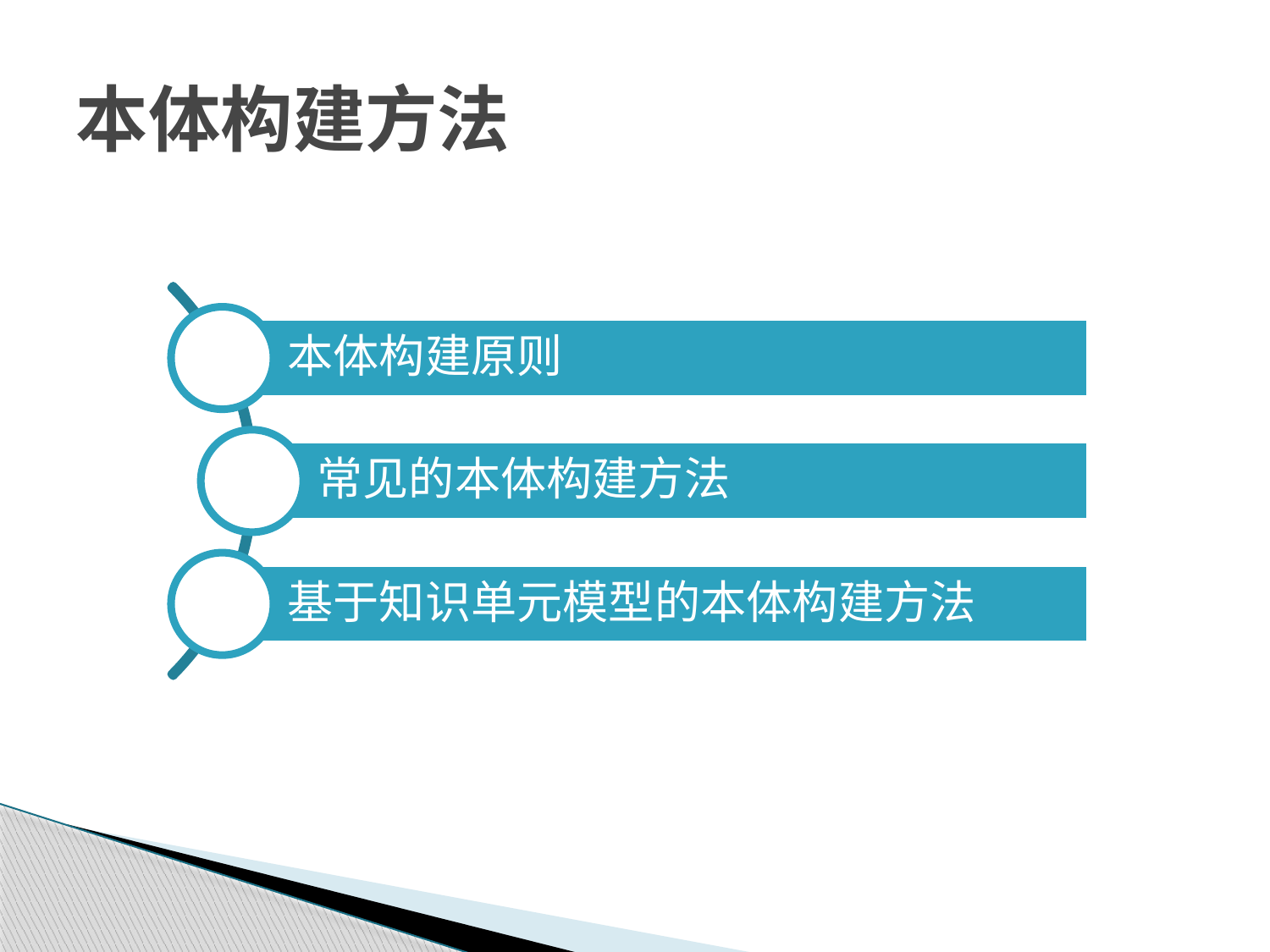

# 本体构建方法
本体构建原则
常见的本体构建方法
基于知识单元模型的本体构建方法